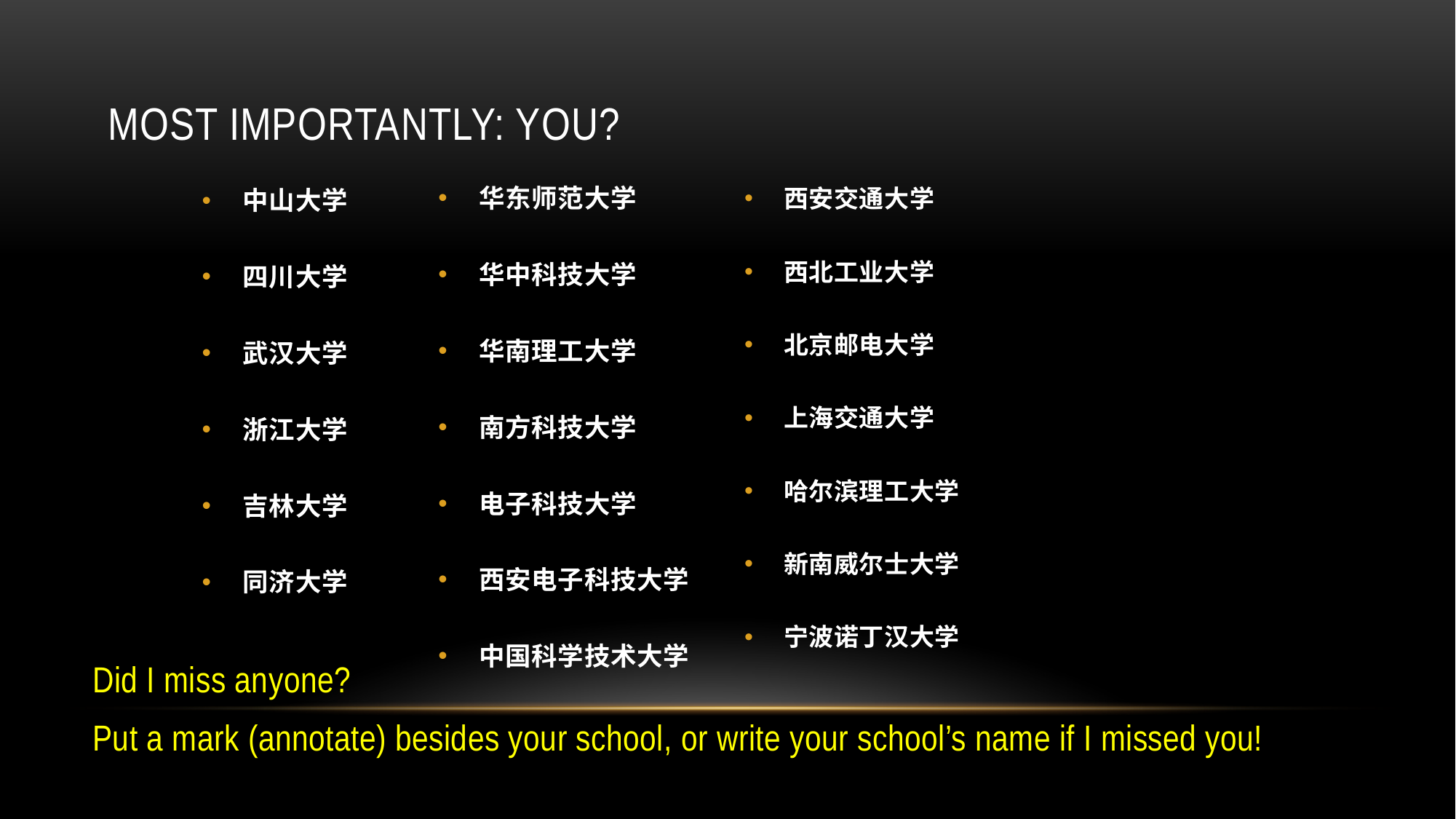

# Most Importantly: You?
华东师范大学
华中科技大学
华南理工大学
南方科技大学
电子科技大学
西安电子科技大学
中国科学技术大学

西安交通大学
西北工业大学
北京邮电大学
上海交通大学
哈尔滨理工大学
新南威尔士大学
宁波诺丁汉大学

中山大学
四川大学
武汉大学
浙江大学
吉林大学
同济大学

Did I miss anyone?
Put a mark (annotate) besides your school, or write your school’s name if I missed you!